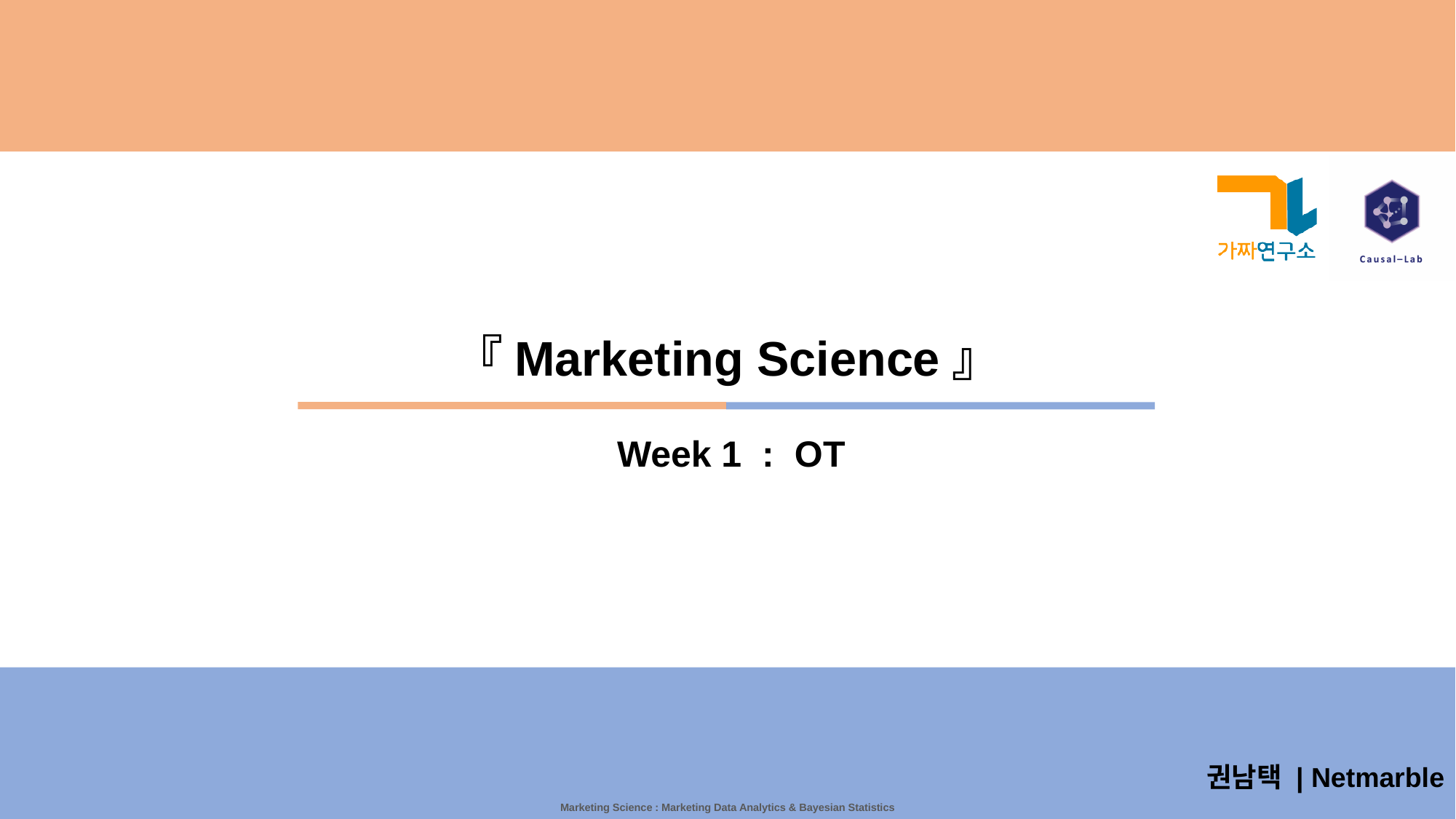

Week 1  :  OT
권남택 | Netmarble